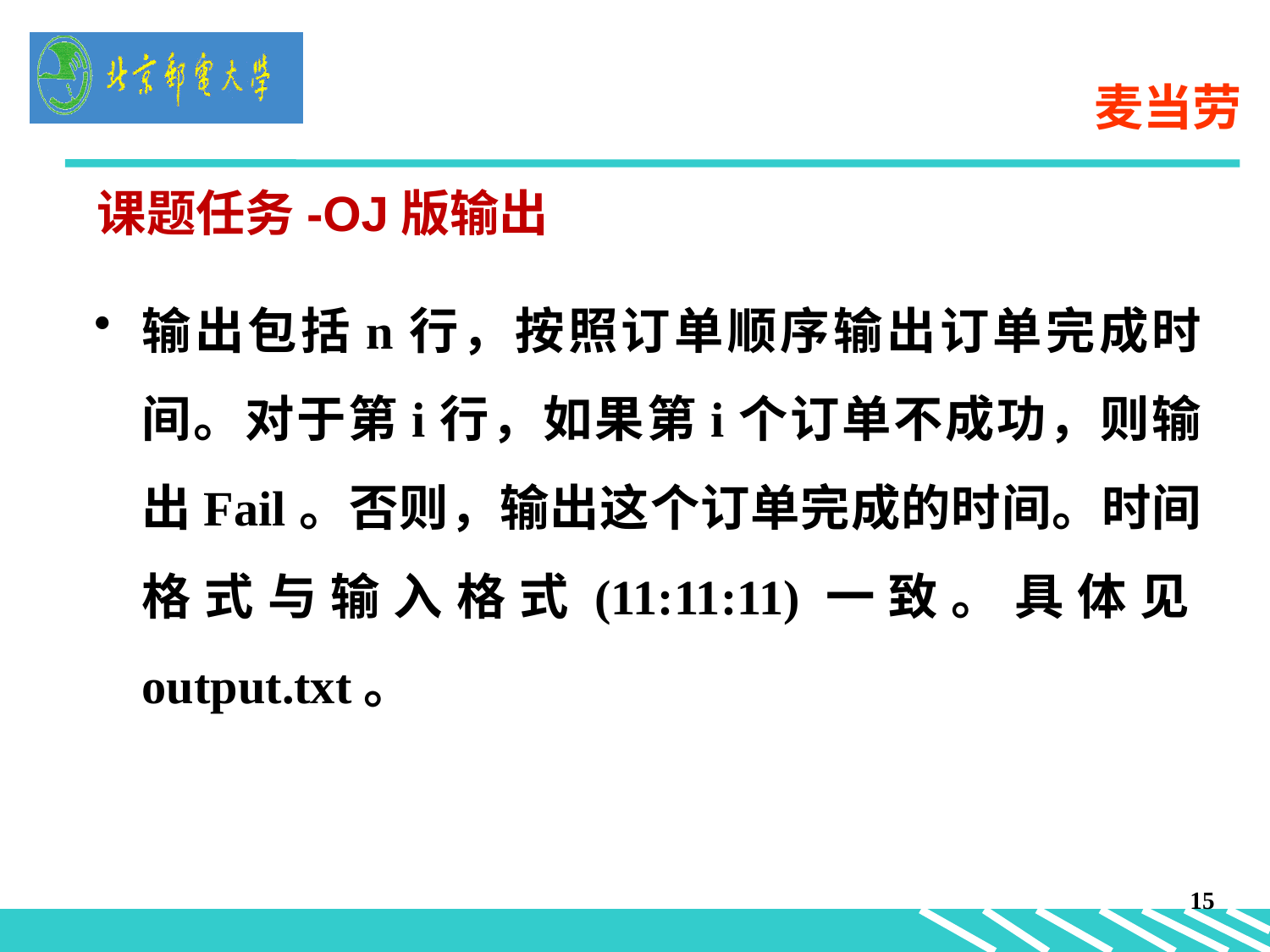

# 麦当劳
课题任务-OJ版输出
输出包括n行，按照订单顺序输出订单完成时间。对于第i行，如果第i个订单不成功，则输出Fail。否则，输出这个订单完成的时间。时间格式与输入格式(11:11:11)一致。具体见output.txt。
15